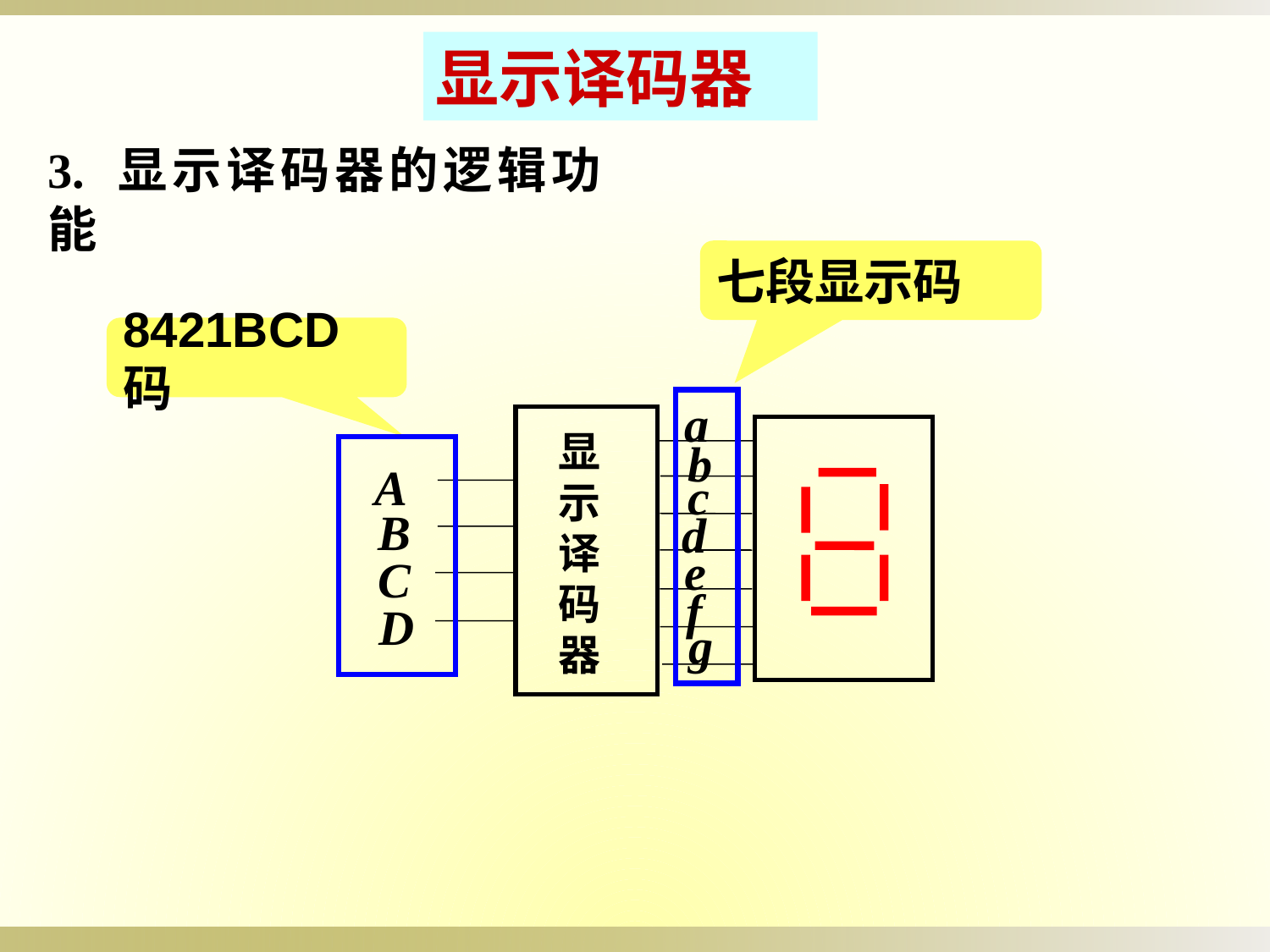

显示译码器
3. 显示译码器的逻辑功能
七段显示码
8421BCD码
a

显示译码器
b

A
c

B
d

e
C

f

D
g